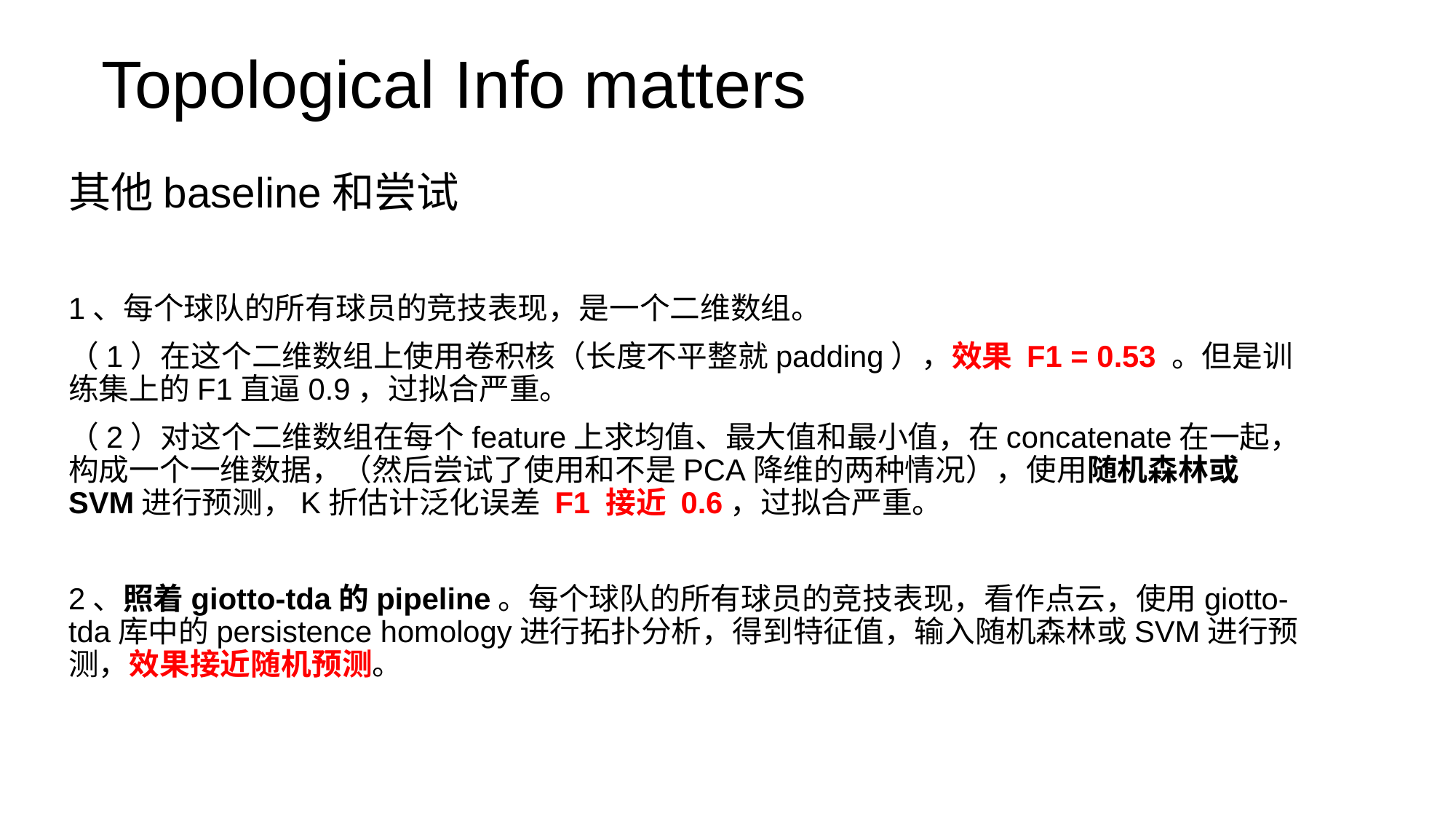

# Topological Info matters
其他baseline和尝试

1、每个球队的所有球员的竞技表现，是一个二维数组。
（1）在这个二维数组上使用卷积核（长度不平整就padding），效果 F1 = 0.53 。但是训练集上的F1直逼0.9，过拟合严重。
（2）对这个二维数组在每个feature上求均值、最大值和最小值，在concatenate在一起，构成一个一维数据，（然后尝试了使用和不是PCA降维的两种情况），使用随机森林或SVM进行预测，K折估计泛化误差 F1 接近 0.6，过拟合严重。

2、照着giotto-tda的pipeline。每个球队的所有球员的竞技表现，看作点云，使用giotto-tda库中的persistence homology进行拓扑分析，得到特征值，输入随机森林或SVM进行预测，效果接近随机预测。